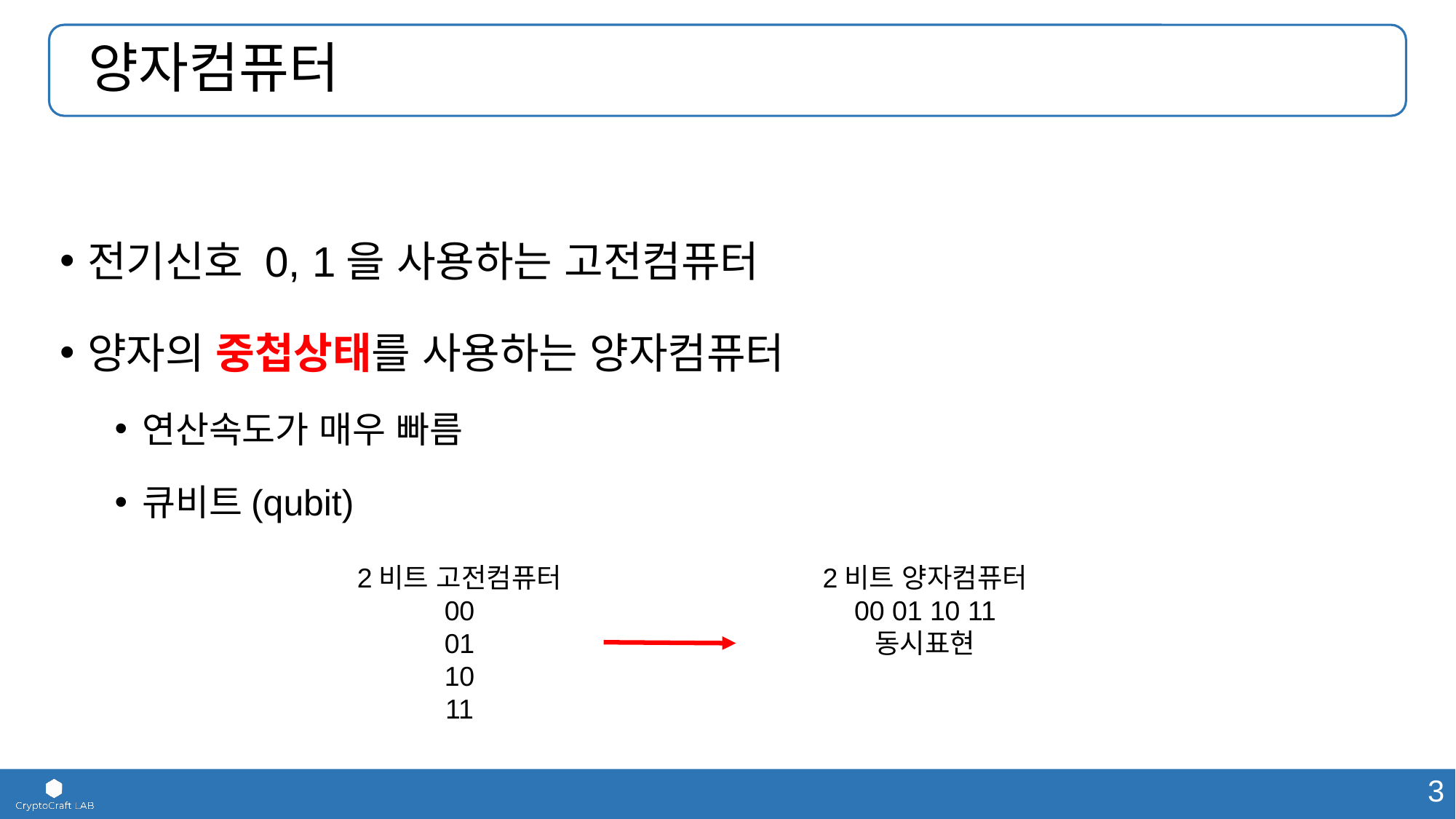

# 양자컴퓨터

전기신호 0, 1을 사용하는 고전컴퓨터
양자의 중첩상태를 사용하는 양자컴퓨터
연산속도가 매우 빠름
큐비트(qubit)
2비트 고전컴퓨터
00
01
10
11
2비트 양자컴퓨터
00 01 10 11
동시표현